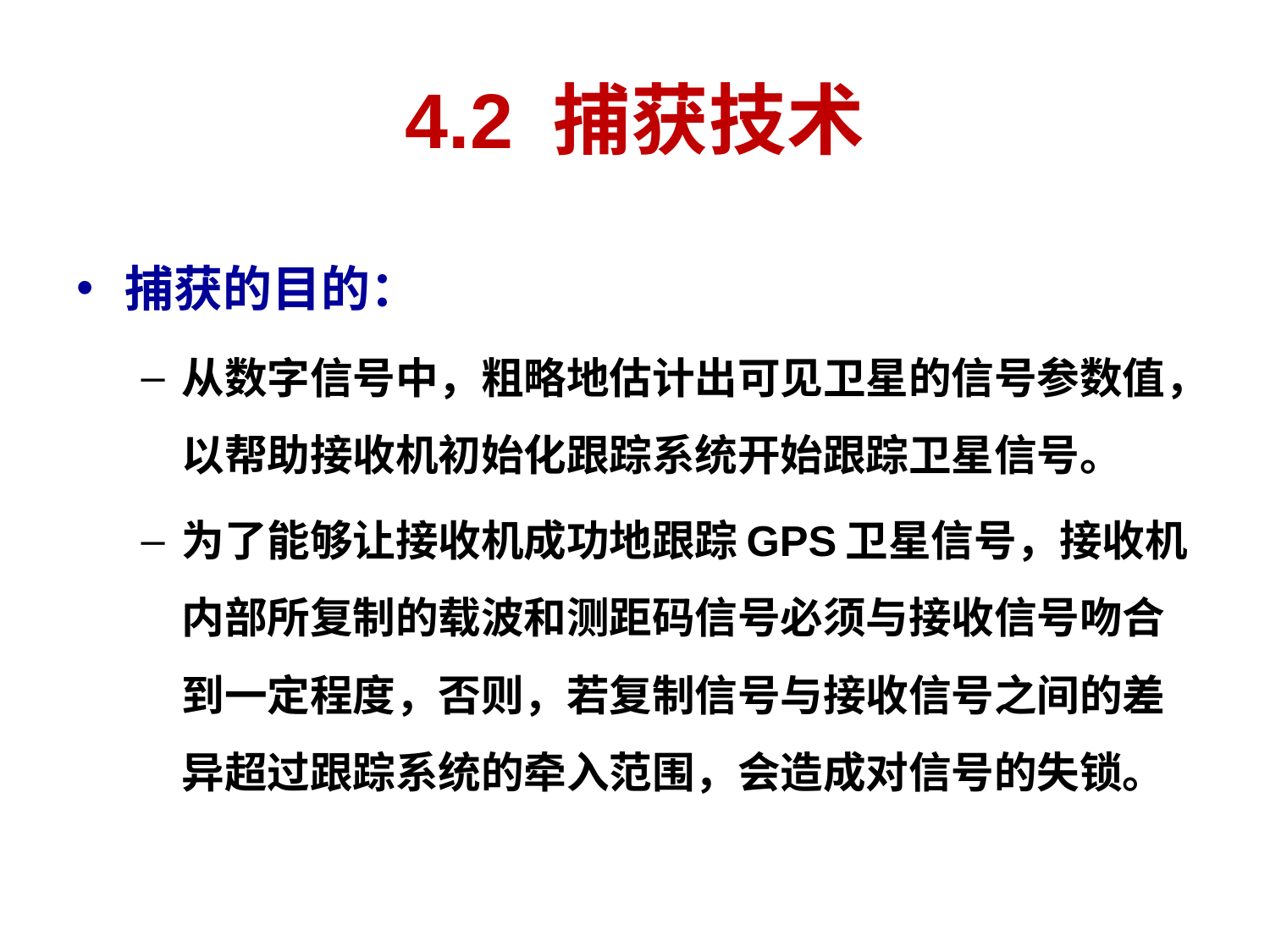

# 4.2 捕获技术
捕获的目的：
从数字信号中，粗略地估计出可见卫星的信号参数值，以帮助接收机初始化跟踪系统开始跟踪卫星信号。
为了能够让接收机成功地跟踪GPS卫星信号，接收机内部所复制的载波和测距码信号必须与接收信号吻合到一定程度，否则，若复制信号与接收信号之间的差异超过跟踪系统的牵入范围，会造成对信号的失锁。